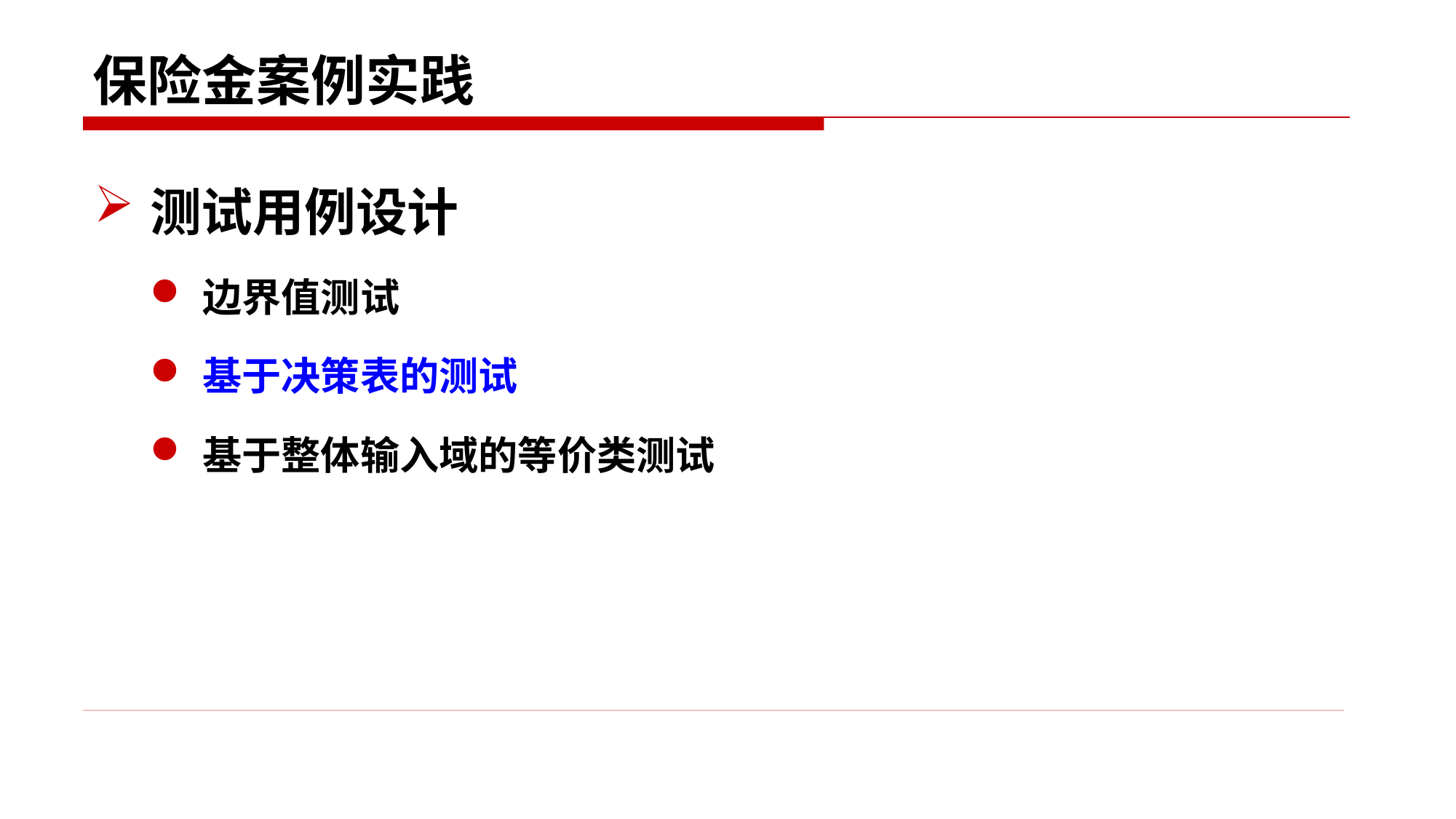

# 保险金案例实践
测试用例设计
边界值测试
基于决策表的测试
基于整体输入域的等价类测试